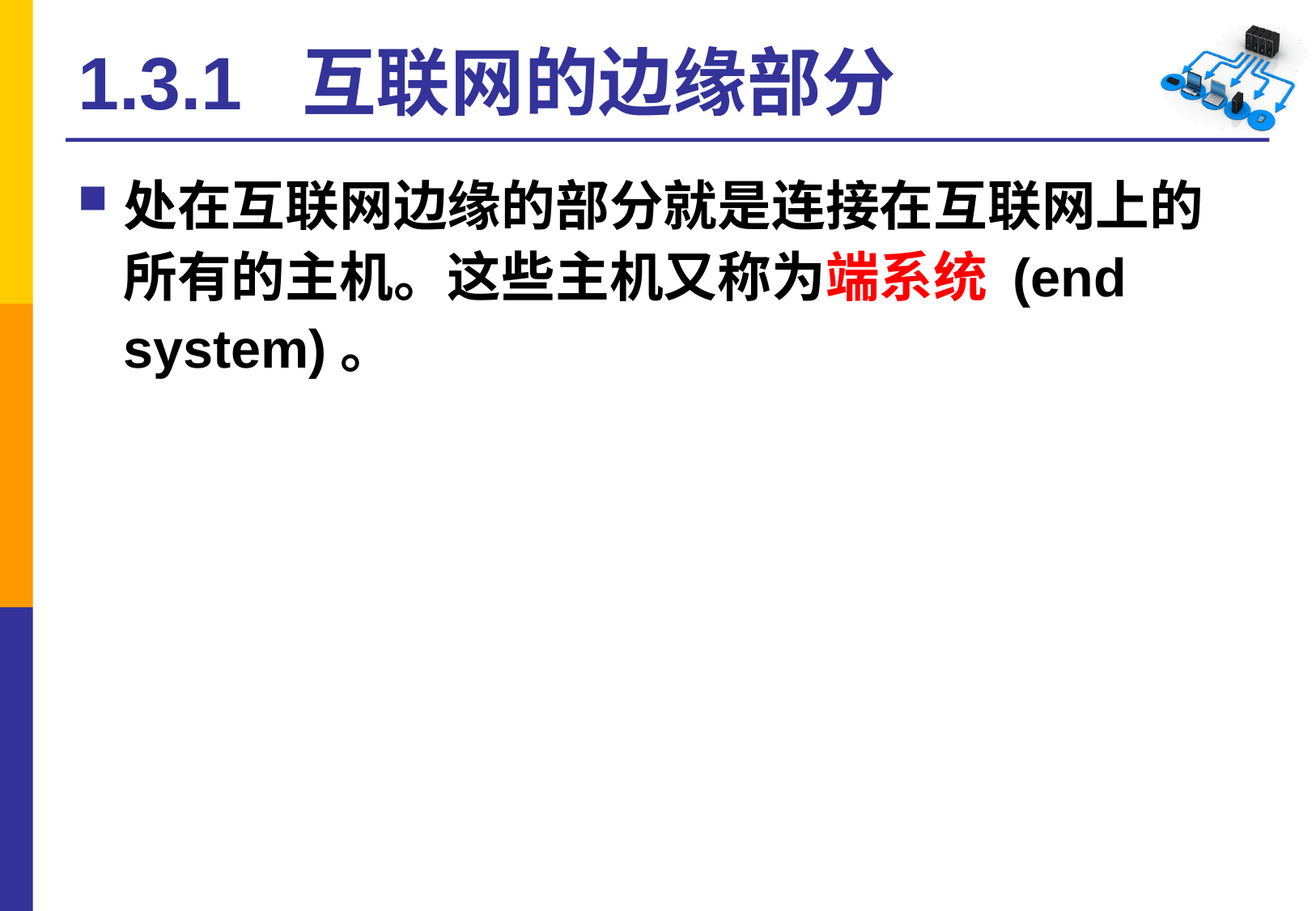

# 1.3.1  互联网的边缘部分
处在互联网边缘的部分就是连接在互联网上的所有的主机。这些主机又称为端系统 (end system)。